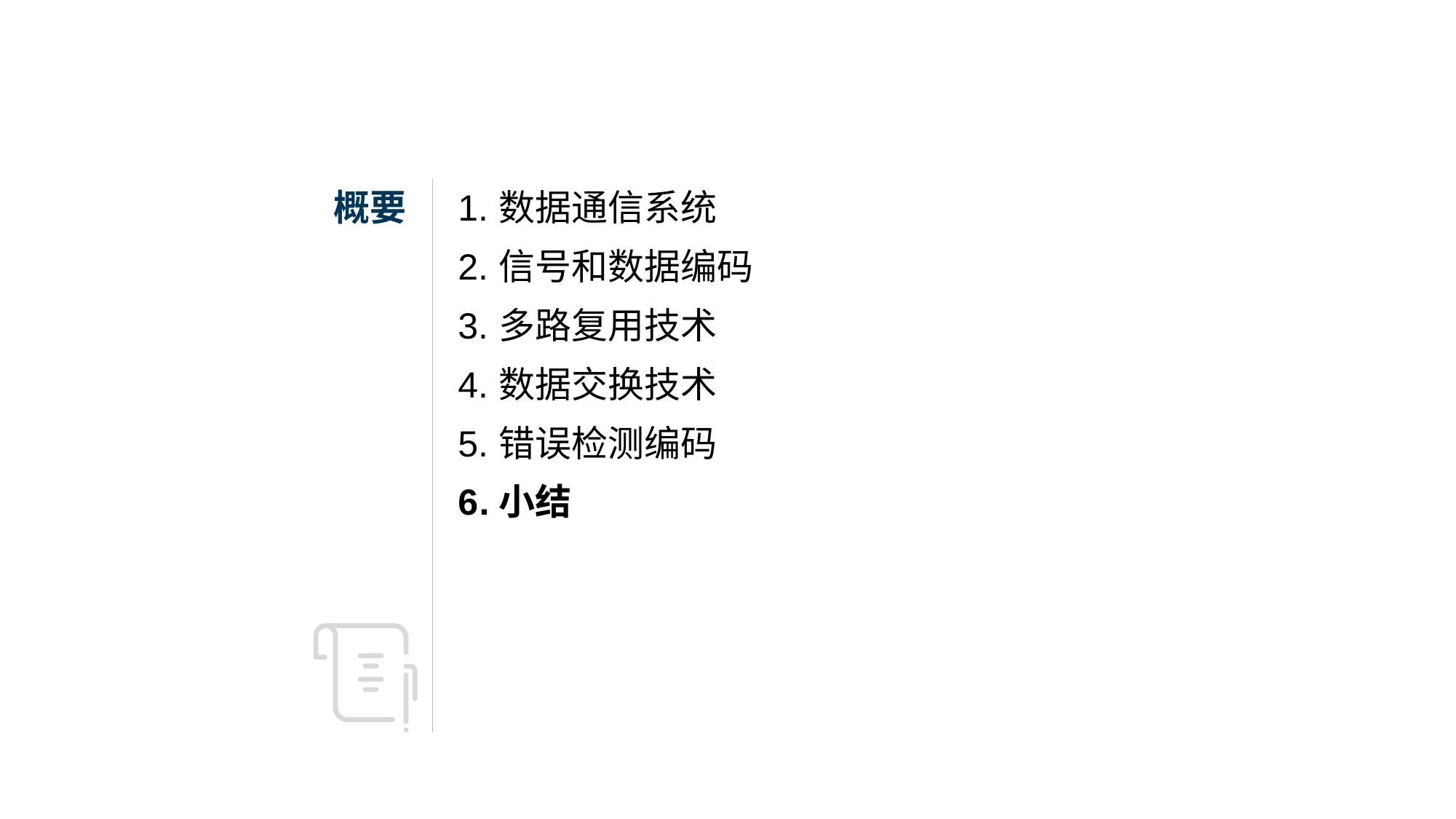

# 概要
数据通信系统
信号和数据编码
多路复用技术
数据交换技术
错误检测编码
小结